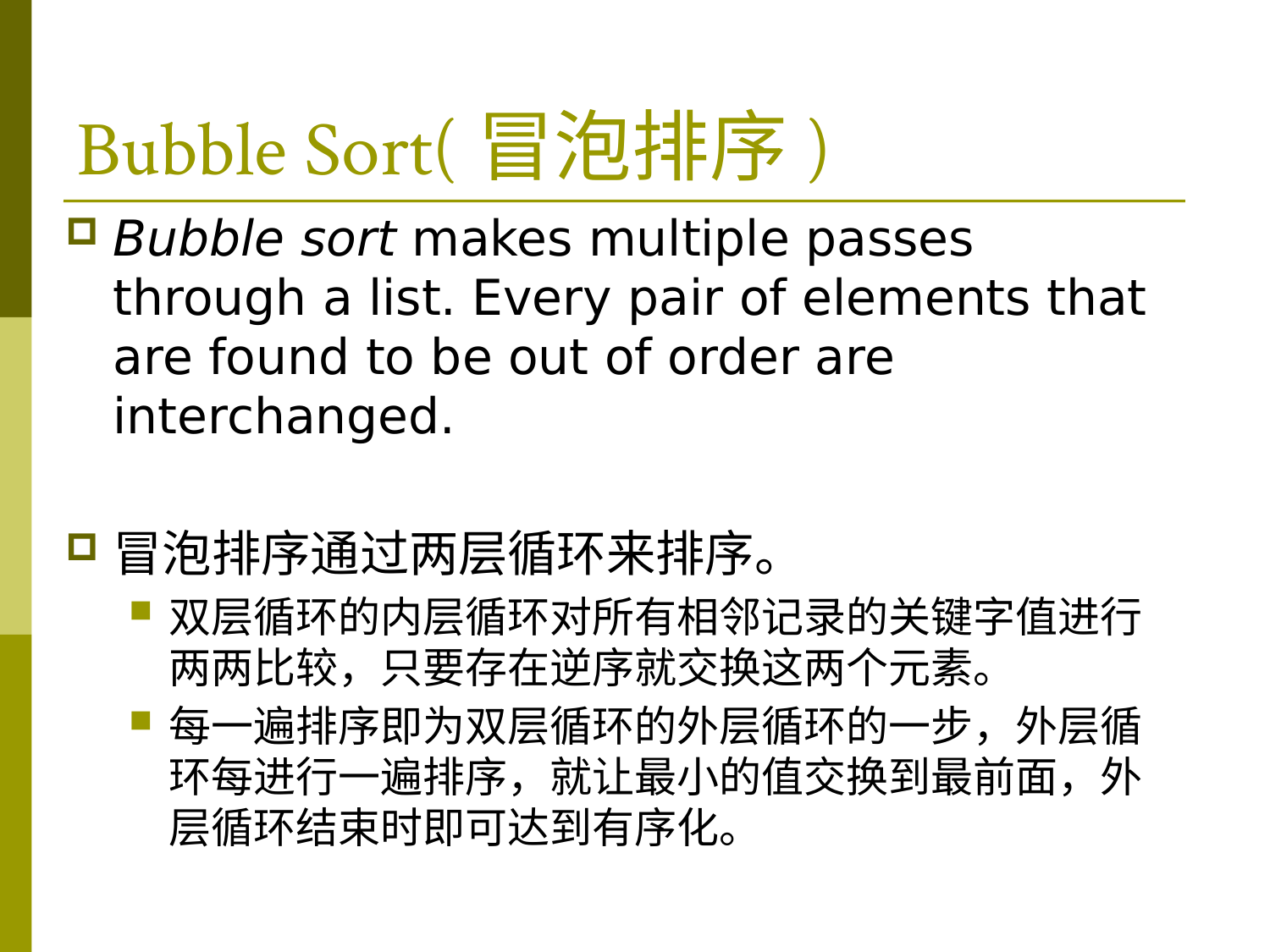

# Bubble Sort(冒泡排序)
Bubble sort makes multiple passes through a list. Every pair of elements that are found to be out of order are interchanged.

冒泡排序通过两层循环来排序。
双层循环的内层循环对所有相邻记录的关键字值进行两两比较，只要存在逆序就交换这两个元素。
每一遍排序即为双层循环的外层循环的一步，外层循环每进行一遍排序，就让最小的值交换到最前面，外层循环结束时即可达到有序化。